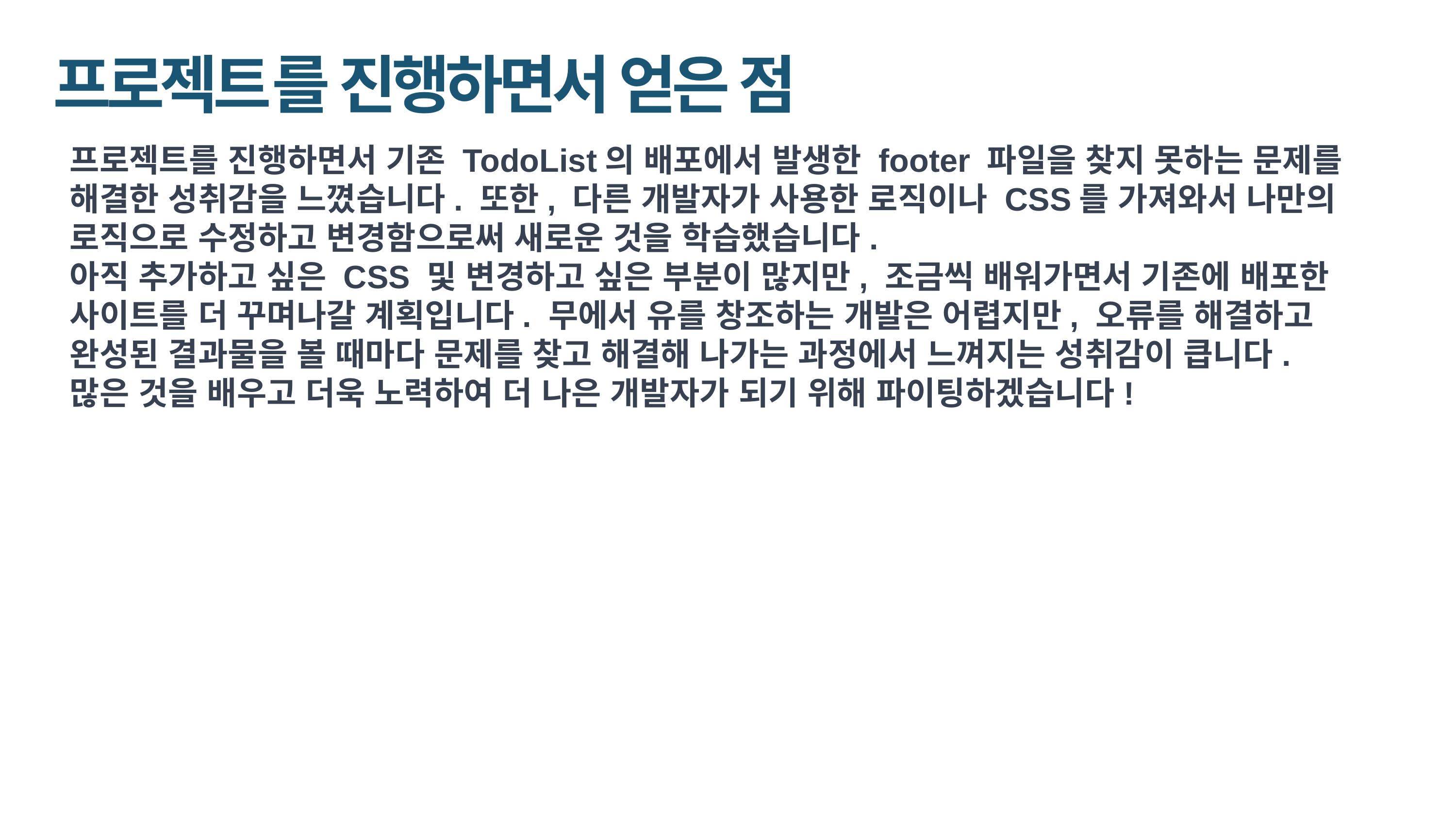

# 프로젝트를 진행하면서 얻은 점
프로젝트를 진행하면서 기존 TodoList의 배포에서 발생한 footer 파일을 찾지 못하는 문제를 해결한 성취감을 느꼈습니다. 또한, 다른 개발자가 사용한 로직이나 CSS를 가져와서 나만의 로직으로 수정하고 변경함으로써 새로운 것을 학습했습니다.
아직 추가하고 싶은 CSS 및 변경하고 싶은 부분이 많지만, 조금씩 배워가면서 기존에 배포한 사이트를 더 꾸며나갈 계획입니다. 무에서 유를 창조하는 개발은 어렵지만, 오류를 해결하고 완성된 결과물을 볼 때마다 문제를 찾고 해결해 나가는 과정에서 느껴지는 성취감이 큽니다.
많은 것을 배우고 더욱 노력하여 더 나은 개발자가 되기 위해 파이팅하겠습니다!